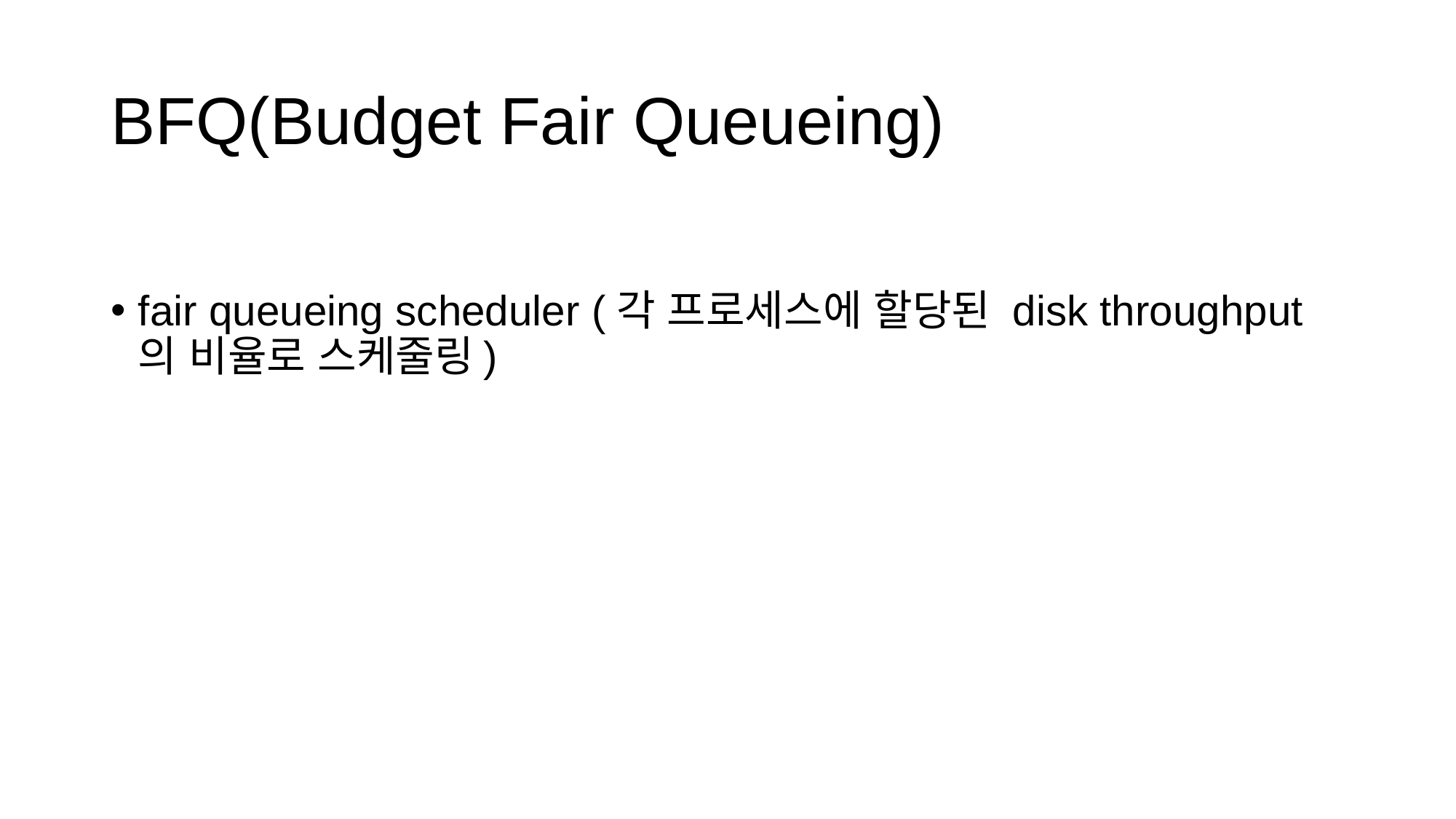

# BFQ(Budget Fair Queueing)

fair queueing scheduler (각 프로세스에 할당된 disk throughput의 비율로 스케줄링)